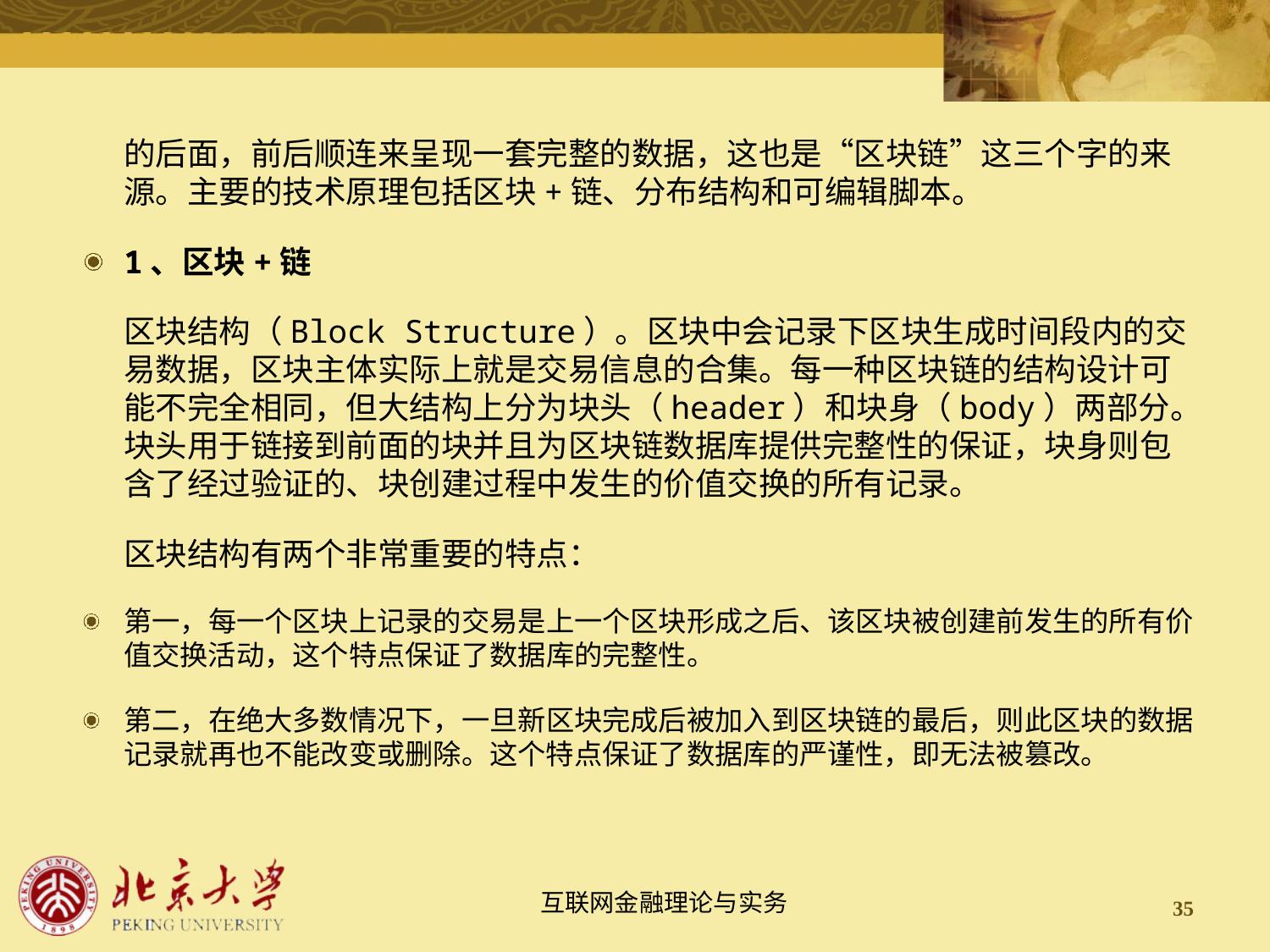

的后面，前后顺连来呈现一套完整的数据，这也是“区块链”这三个字的来源。主要的技术原理包括区块+链、分布结构和可编辑脚本。
1、区块+链
区块结构（Block Structure）。区块中会记录下区块生成时间段内的交易数据，区块主体实际上就是交易信息的合集。每一种区块链的结构设计可能不完全相同，但大结构上分为块头（header）和块身（body）两部分。块头用于链接到前面的块并且为区块链数据库提供完整性的保证，块身则包含了经过验证的、块创建过程中发生的价值交换的所有记录。
区块结构有两个非常重要的特点：
第一，每一个区块上记录的交易是上一个区块形成之后、该区块被创建前发生的所有价值交换活动，这个特点保证了数据库的完整性。
第二，在绝大多数情况下，一旦新区块完成后被加入到区块链的最后，则此区块的数据记录就再也不能改变或删除。这个特点保证了数据库的严谨性，即无法被篡改。
35